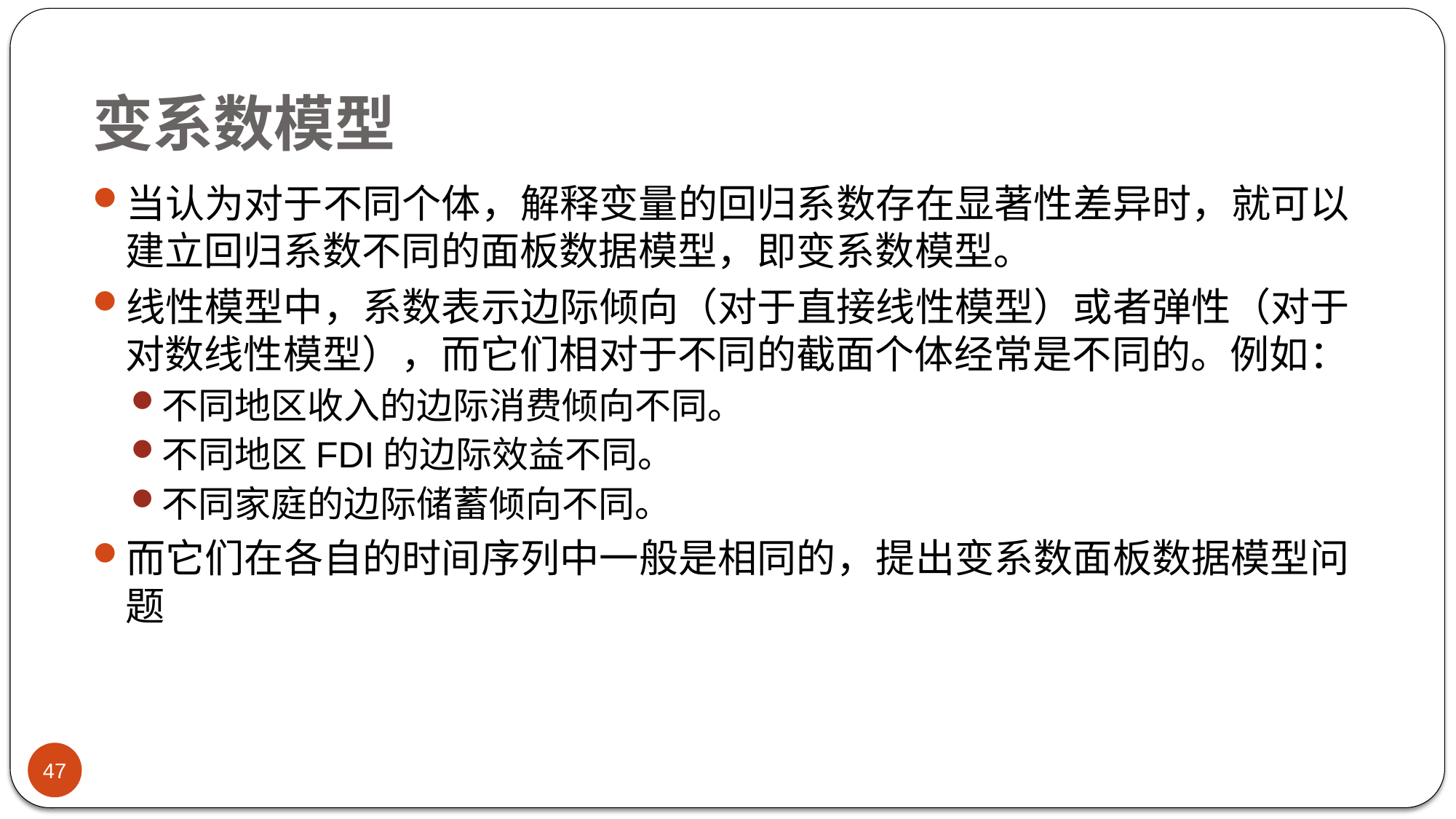

# 变系数模型
当认为对于不同个体，解释变量的回归系数存在显著性差异时，就可以建立回归系数不同的面板数据模型，即变系数模型。
线性模型中，系数表示边际倾向（对于直接线性模型）或者弹性（对于对数线性模型），而它们相对于不同的截面个体经常是不同的。例如：
不同地区收入的边际消费倾向不同。
不同地区FDI的边际效益不同。
不同家庭的边际储蓄倾向不同。
而它们在各自的时间序列中一般是相同的，提出变系数面板数据模型问题
47